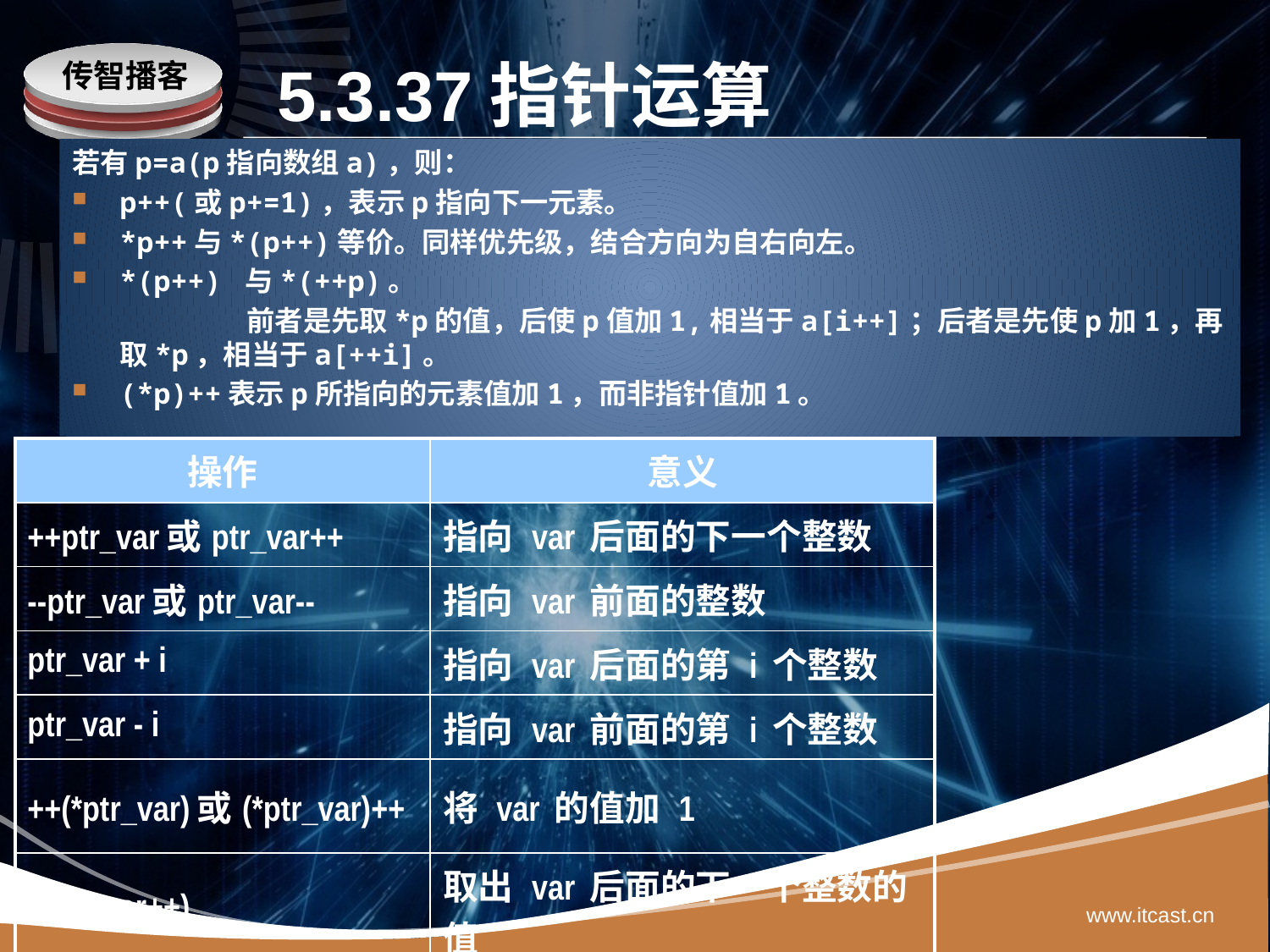

# 5.3.37指针运算
若有p=a(p指向数组a)，则：
p++(或p+=1)，表示p指向下一元素。
*p++与*(p++)等价。同样优先级，结合方向为自右向左。
*(p++) 与*(++p)。
		前者是先取*p的值，后使p值加1,相当于a[i++]；后者是先使p加1，再取*p，相当于a[++i]。
(*p)++表示p所指向的元素值加1，而非指针值加1。
| 操作 | 意义 |
| --- | --- |
| ++ptr\_var或ptr\_var++ | 指向 var 后面的下一个整数 |
| --ptr\_var或ptr\_var-- | 指向 var 前面的整数 |
| ptr\_var + i | 指向 var 后面的第 i 个整数 |
| ptr\_var - i | 指向 var 前面的第 i 个整数 |
| ++(\*ptr\_var)或(\*ptr\_var)++ | 将 var 的值加 1 |
| \*(ptr\_var++) | 取出 var 后面的下一个整数的值 |
www.itcast.cn